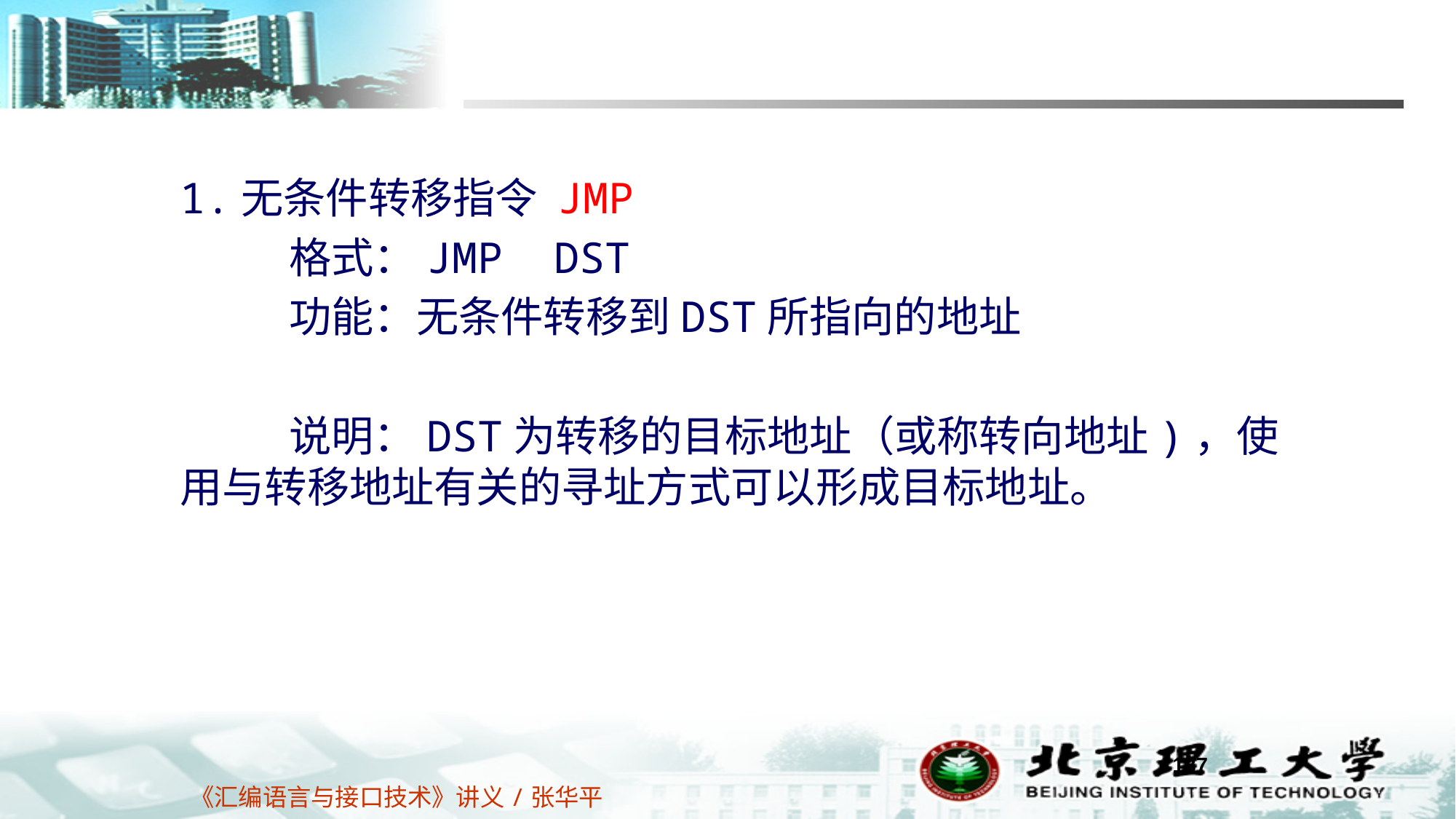

1.无条件转移指令 JMP
	格式：JMP  DST
	功能：无条件转移到DST所指向的地址

	说明：DST为转移的目标地址（或称转向地址)，使用与转移地址有关的寻址方式可以形成目标地址。
137